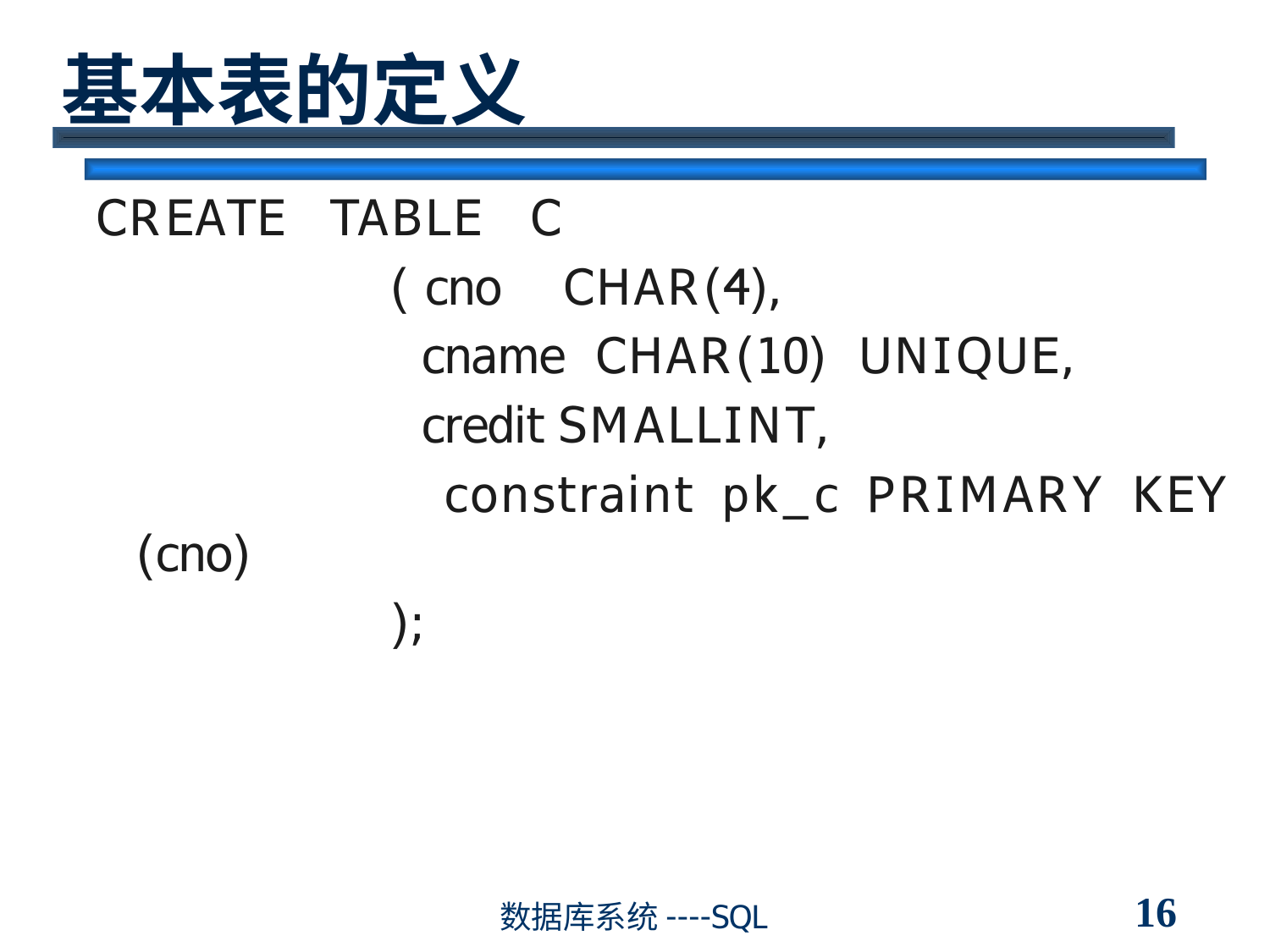

# 基本表的定义
CREATE   TABLE   C
			( cno    CHAR(4),
			  cname  CHAR(10)  UNIQUE,
			  credit SMALLINT,
			  constraint pk_c PRIMARY KEY (cno)
			);
16
数据库系统----SQL